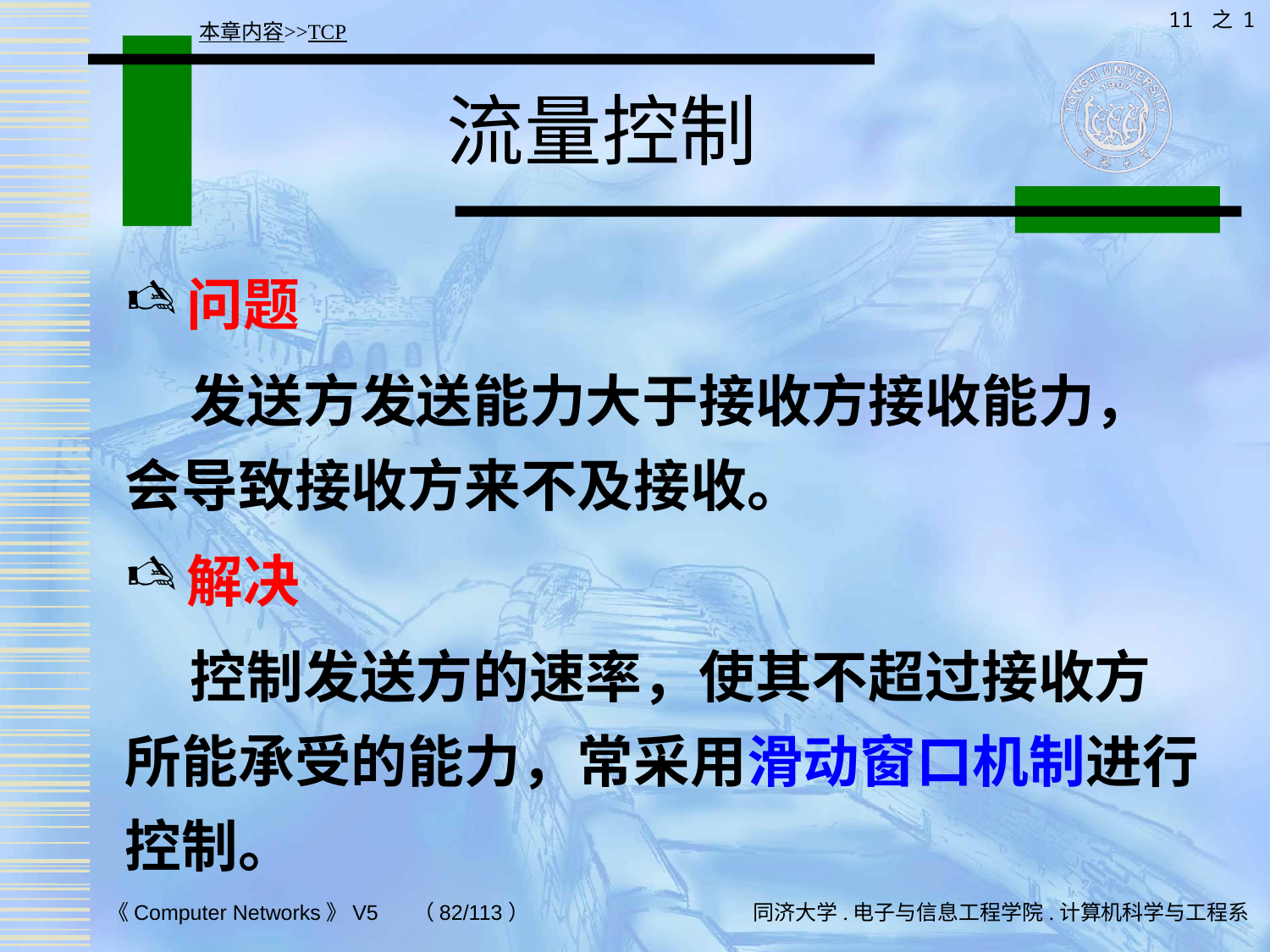

11 之 1
本章内容>>TCP
# 流量控制
问题
    发送方发送能力大于接收方接收能力，会导致接收方来不及接收。
解决
    控制发送方的速率，使其不超过接收方所能承受的能力，常采用滑动窗口机制进行控制。